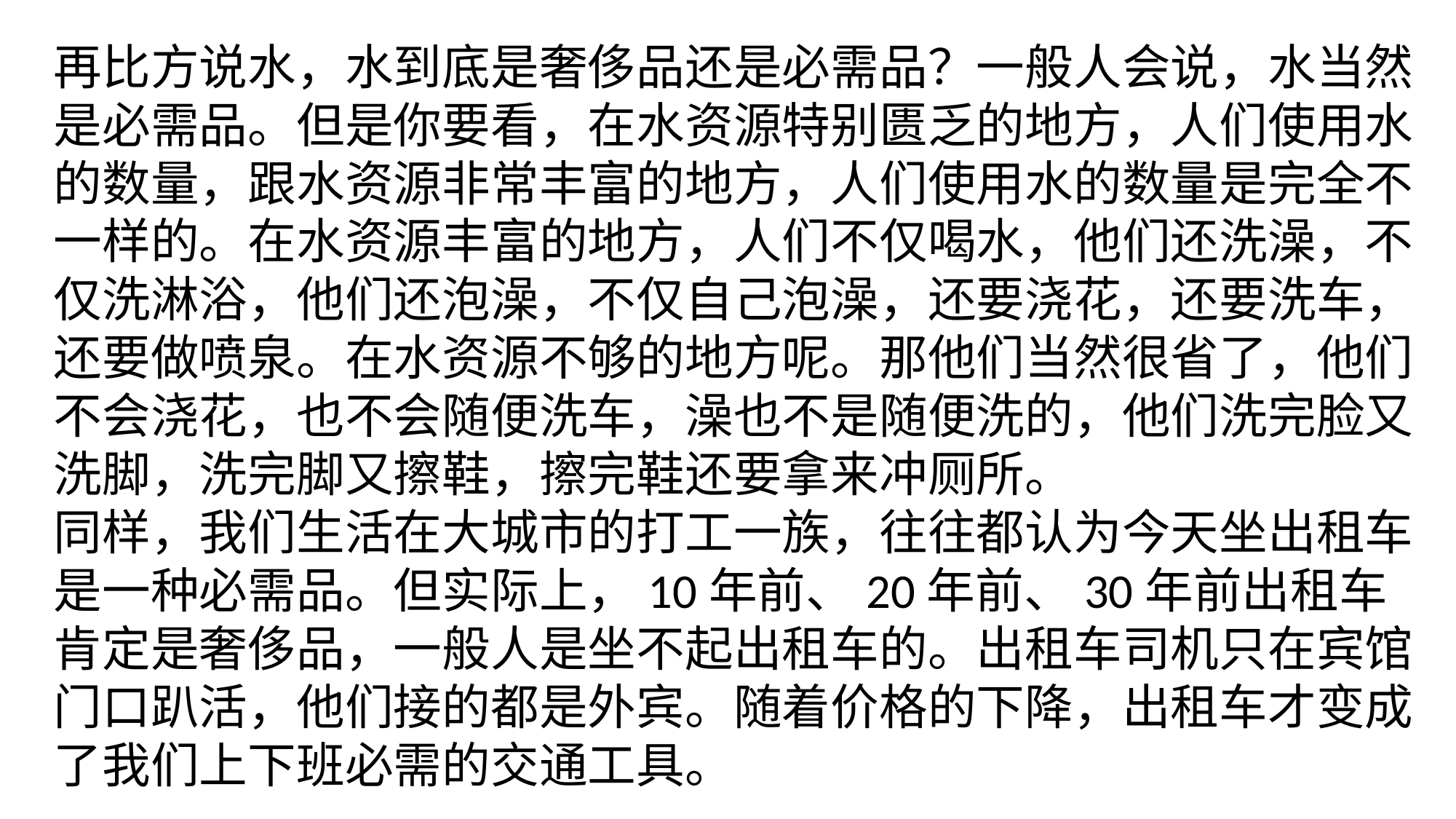

再比方说水，水到底是奢侈品还是必需品？一般人会说，水当然是必需品。但是你要看，在水资源特别匮乏的地方，人们使用水的数量，跟水资源非常丰富的地方，人们使用水的数量是完全不一样的。在水资源丰富的地方，人们不仅喝水，他们还洗澡，不仅洗淋浴，他们还泡澡，不仅自己泡澡，还要浇花，还要洗车，还要做喷泉。在水资源不够的地方呢。那他们当然很省了，他们不会浇花，也不会随便洗车，澡也不是随便洗的，他们洗完脸又洗脚，洗完脚又擦鞋，擦完鞋还要拿来冲厕所。
同样，我们生活在大城市的打工一族，往往都认为今天坐出租车是一种必需品。但实际上，10年前、20年前、30年前出租车肯定是奢侈品，一般人是坐不起出租车的。出租车司机只在宾馆门口趴活，他们接的都是外宾。随着价格的下降，出租车才变成了我们上下班必需的交通工具。